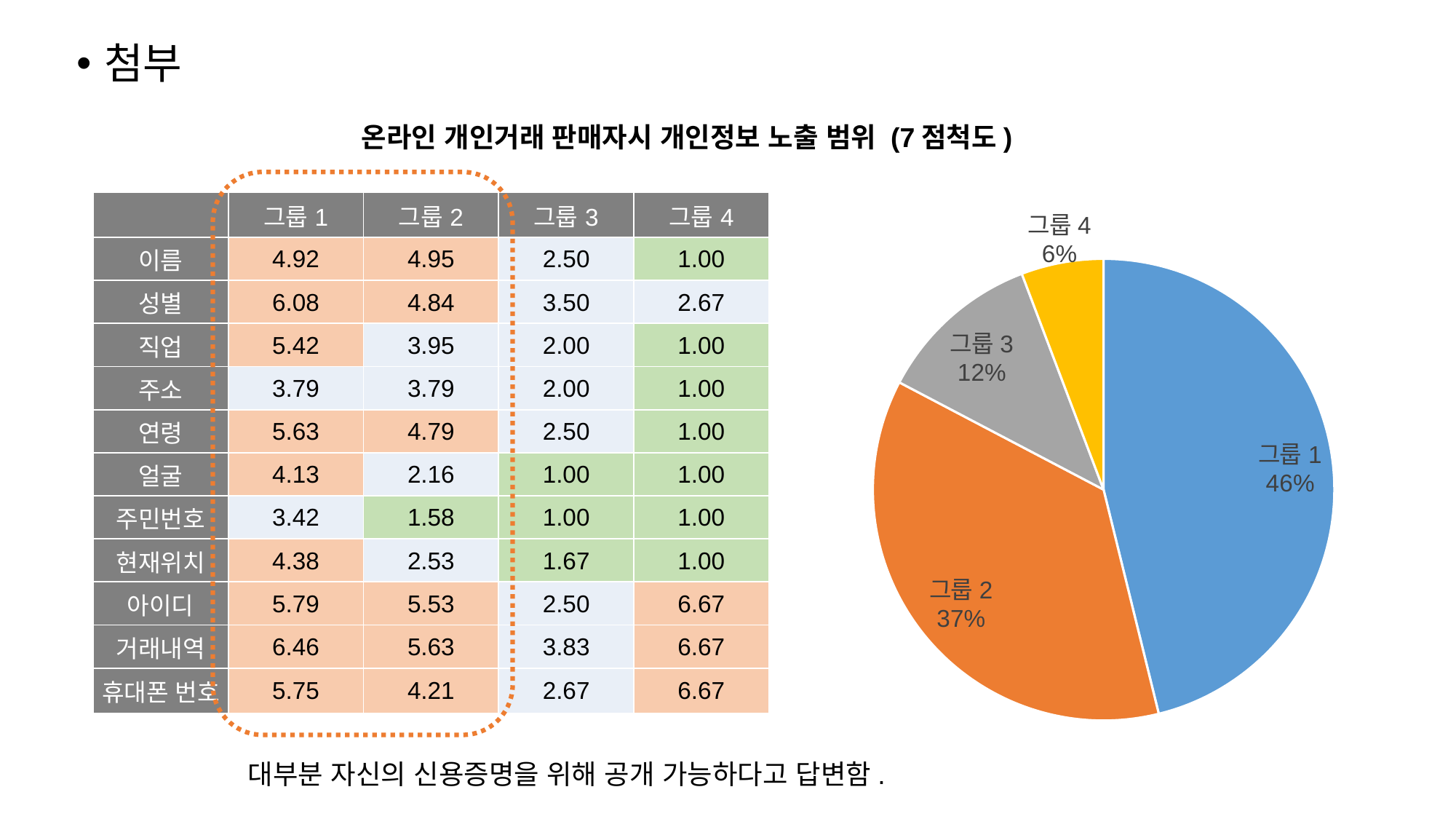

첨부
온라인 개인거래 판매자시 개인정보 노출 범위 (7점척도)

### Chart

| Category |  |
|---|---|
| 그룹1 | 0.46153846153846156 |
| 그룹2 | 0.36538461538461536 |
| 그룹3 | 0.11538461538461539 |
| 그룹4 | 0.057692307692307696 |
|  | 그룹1 | 그룹2 | 그룹3 | 그룹4 |
| --- | --- | --- | --- | --- |
| 이름 | 4.92 | 4.95 | 2.50 | 1.00 |
| 성별 | 6.08 | 4.84 | 3.50 | 2.67 |
| 직업 | 5.42 | 3.95 | 2.00 | 1.00 |
| 주소 | 3.79 | 3.79 | 2.00 | 1.00 |
| 연령 | 5.63 | 4.79 | 2.50 | 1.00 |
| 얼굴 | 4.13 | 2.16 | 1.00 | 1.00 |
| 주민번호 | 3.42 | 1.58 | 1.00 | 1.00 |
| 현재위치 | 4.38 | 2.53 | 1.67 | 1.00 |
| 아이디 | 5.79 | 5.53 | 2.50 | 6.67 |
| 거래내역 | 6.46 | 5.63 | 3.83 | 6.67 |
| 휴대폰 번호 | 5.75 | 4.21 | 2.67 | 6.67 |
대부분 자신의 신용증명을 위해 공개 가능하다고 답변함.